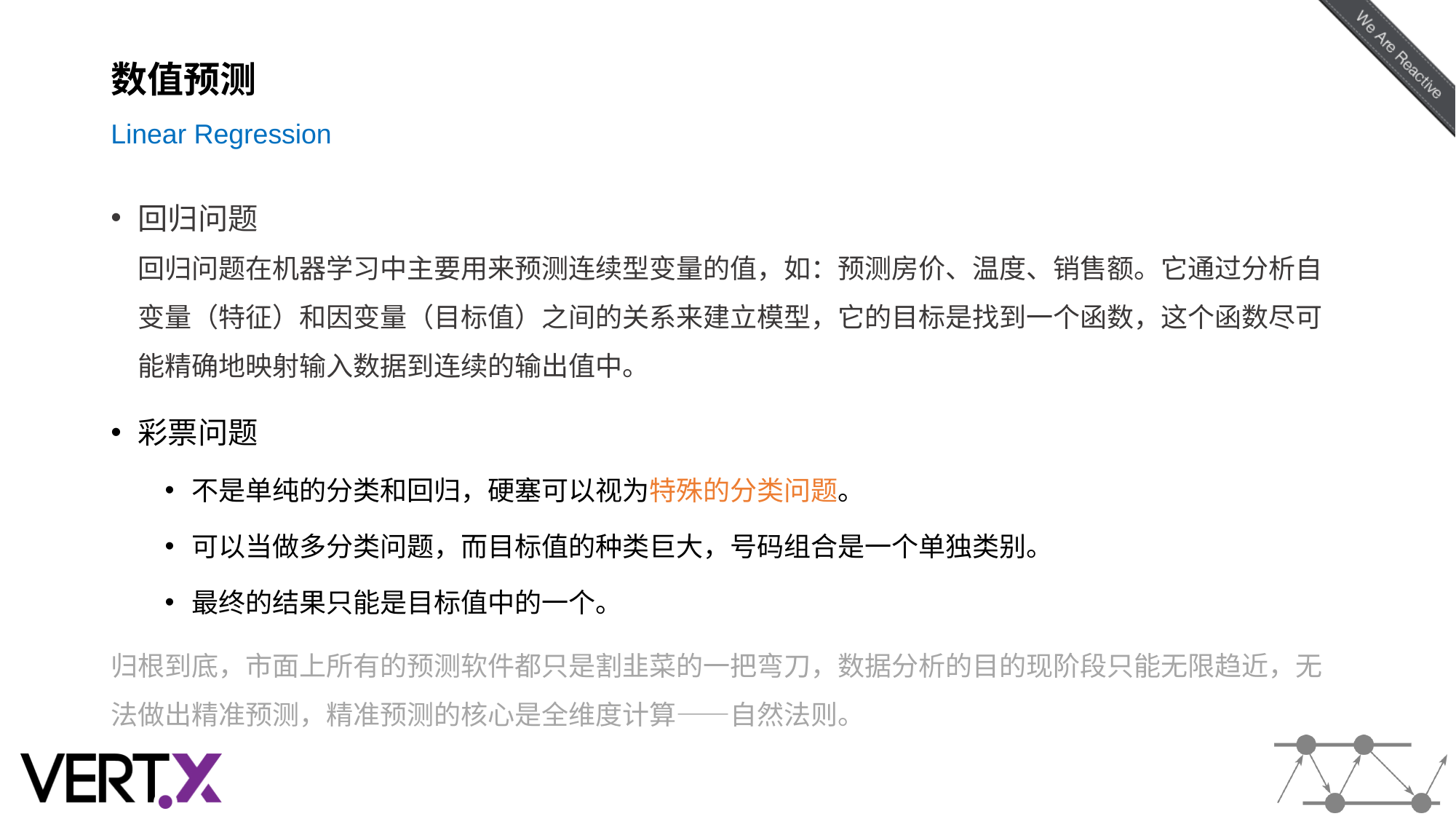

# 数值预测 Linear Regression
回归问题
回归问题在机器学习中主要用来预测连续型变量的值，如：预测房价、温度、销售额。它通过分析自变量（特征）和因变量（目标值）之间的关系来建立模型，它的目标是找到一个函数，这个函数尽可能精确地映射输入数据到连续的输出值中。
彩票问题
不是单纯的分类和回归，硬塞可以视为特殊的分类问题。
可以当做多分类问题，而目标值的种类巨大，号码组合是一个单独类别。
最终的结果只能是目标值中的一个。
归根到底，市面上所有的预测软件都只是割韭菜的一把弯刀，数据分析的目的现阶段只能无限趋近，无法做出精准预测，精准预测的核心是全维度计算——自然法则。